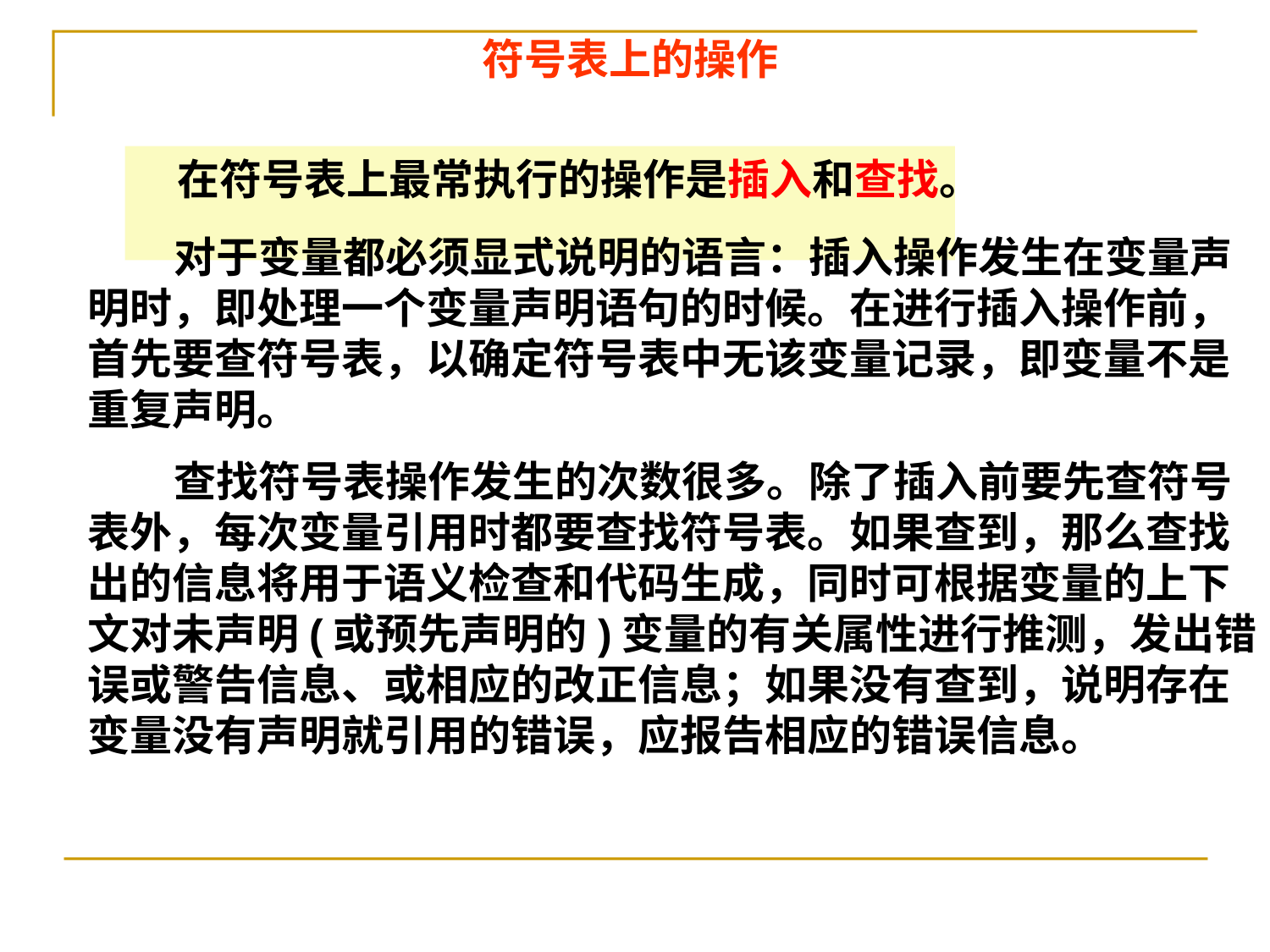

# 符号表上的操作
    在符号表上最常执行的操作是插入和查找。
        对于变量都必须显式说明的语言：插入操作发生在变量声明时，即处理一个变量声明语句的时候。在进行插入操作前，首先要查符号表，以确定符号表中无该变量记录，即变量不是重复声明。
        查找符号表操作发生的次数很多。除了插入前要先查符号表外，每次变量引用时都要查找符号表。如果查到，那么查找出的信息将用于语义检查和代码生成，同时可根据变量的上下文对未声明(或预先声明的)变量的有关属性进行推测，发出错误或警告信息、或相应的改正信息；如果没有查到，说明存在变量没有声明就引用的错误，应报告相应的错误信息。